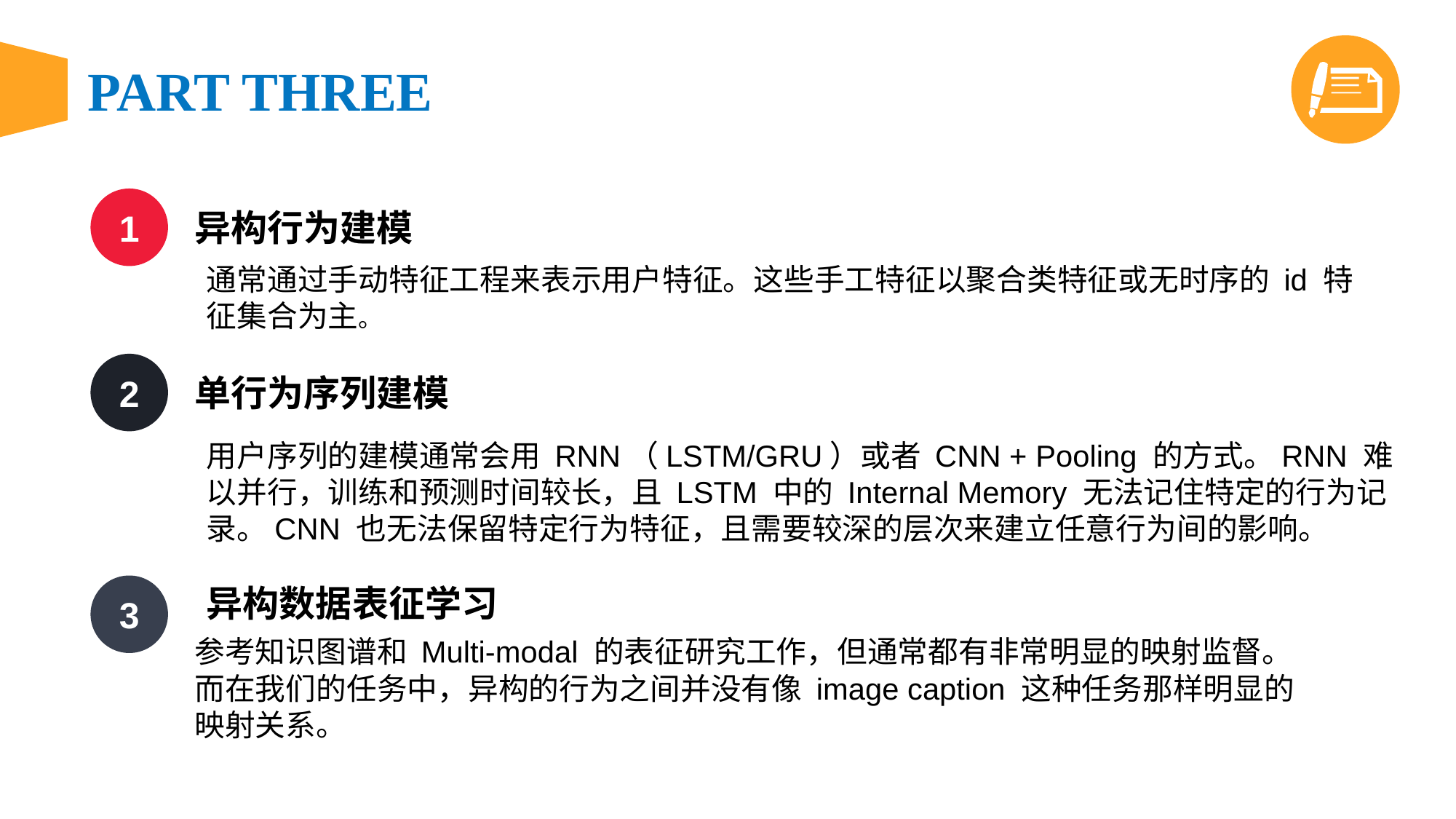

1
异构行为建模
通常通过手动特征工程来表示用户特征。这些手工特征以聚合类特征或无时序的 id 特征集合为主。
2
单行为序列建模
用户序列的建模通常会用 RNN（LSTM/GRU）或者 CNN + Pooling 的方式。RNN 难以并行，训练和预测时间较长，且 LSTM 中的 Internal Memory 无法记住特定的行为记录。CNN 也无法保留特定行为特征，且需要较深的层次来建立任意行为间的影响。
异构数据表征学习
3
参考知识图谱和 Multi-modal 的表征研究工作，但通常都有非常明显的映射监督。而在我们的任务中，异构的行为之间并没有像 image caption 这种任务那样明显的映射关系。